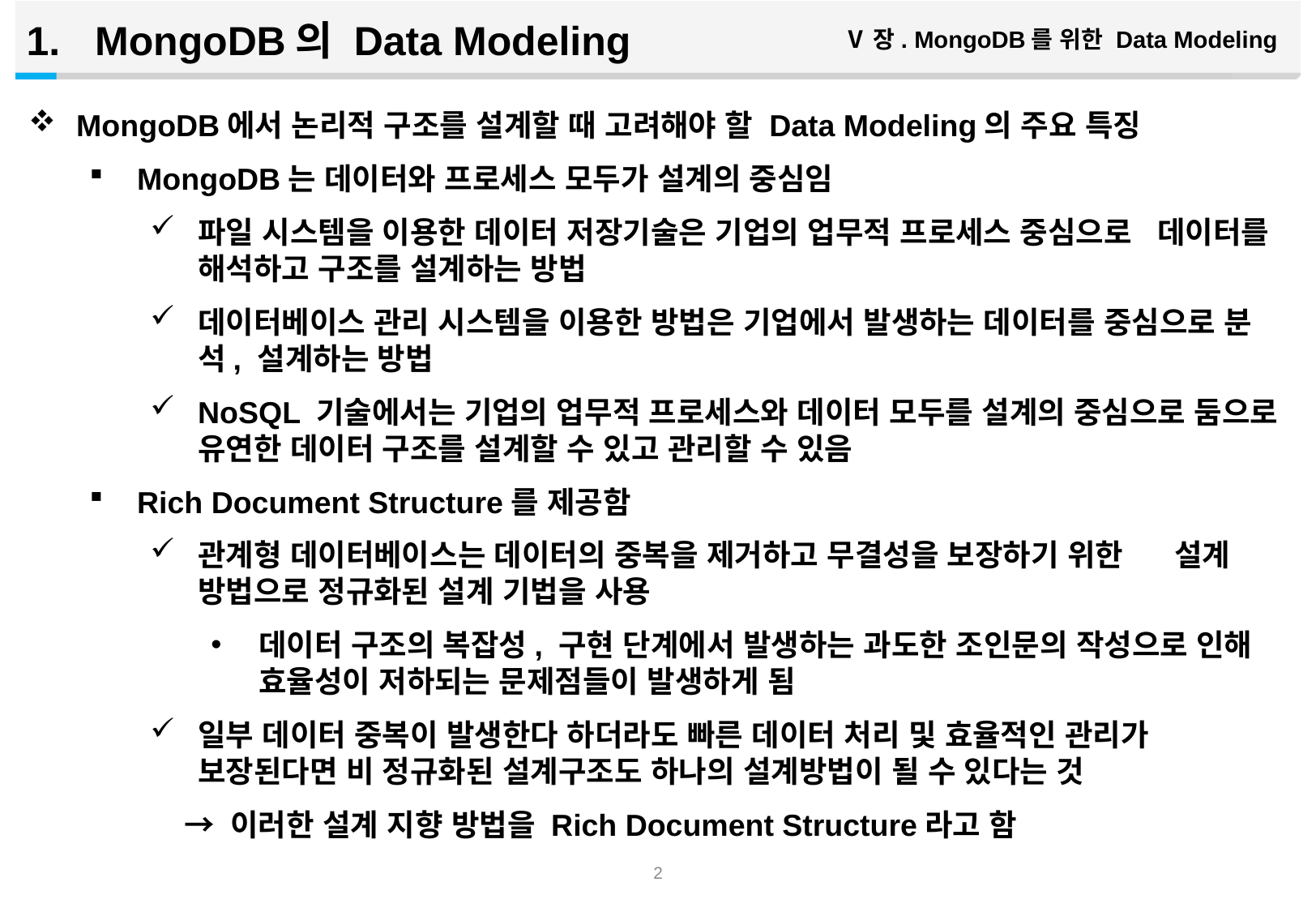

MongoDB의 Data Modeling
Ⅴ장. MongoDB를 위한 Data Modeling
MongoDB에서 논리적 구조를 설계할 때 고려해야 할 Data Modeling의 주요 특징
MongoDB는 데이터와 프로세스 모두가 설계의 중심임
파일 시스템을 이용한 데이터 저장기술은 기업의 업무적 프로세스 중심으로   데이터를 해석하고 구조를 설계하는 방법
데이터베이스 관리 시스템을 이용한 방법은 기업에서 발생하는 데이터를 중심으로 분석, 설계하는 방법
NoSQL 기술에서는 기업의 업무적 프로세스와 데이터 모두를 설계의 중심으로 둠으로 유연한 데이터 구조를 설계할 수 있고 관리할 수 있음
Rich Document Structure를 제공함
관계형 데이터베이스는 데이터의 중복을 제거하고 무결성을 보장하기 위한      설계 방법으로 정규화된 설계 기법을 사용
데이터 구조의 복잡성, 구현 단계에서 발생하는 과도한 조인문의 작성으로 인해 효율성이 저하되는 문제점들이 발생하게 됨
일부 데이터 중복이 발생한다 하더라도 빠른 데이터 처리 및 효율적인 관리가 보장된다면 비 정규화된 설계구조도 하나의 설계방법이 될 수 있다는 것
    → 이러한 설계 지향 방법을 Rich Document Structure라고 함

2